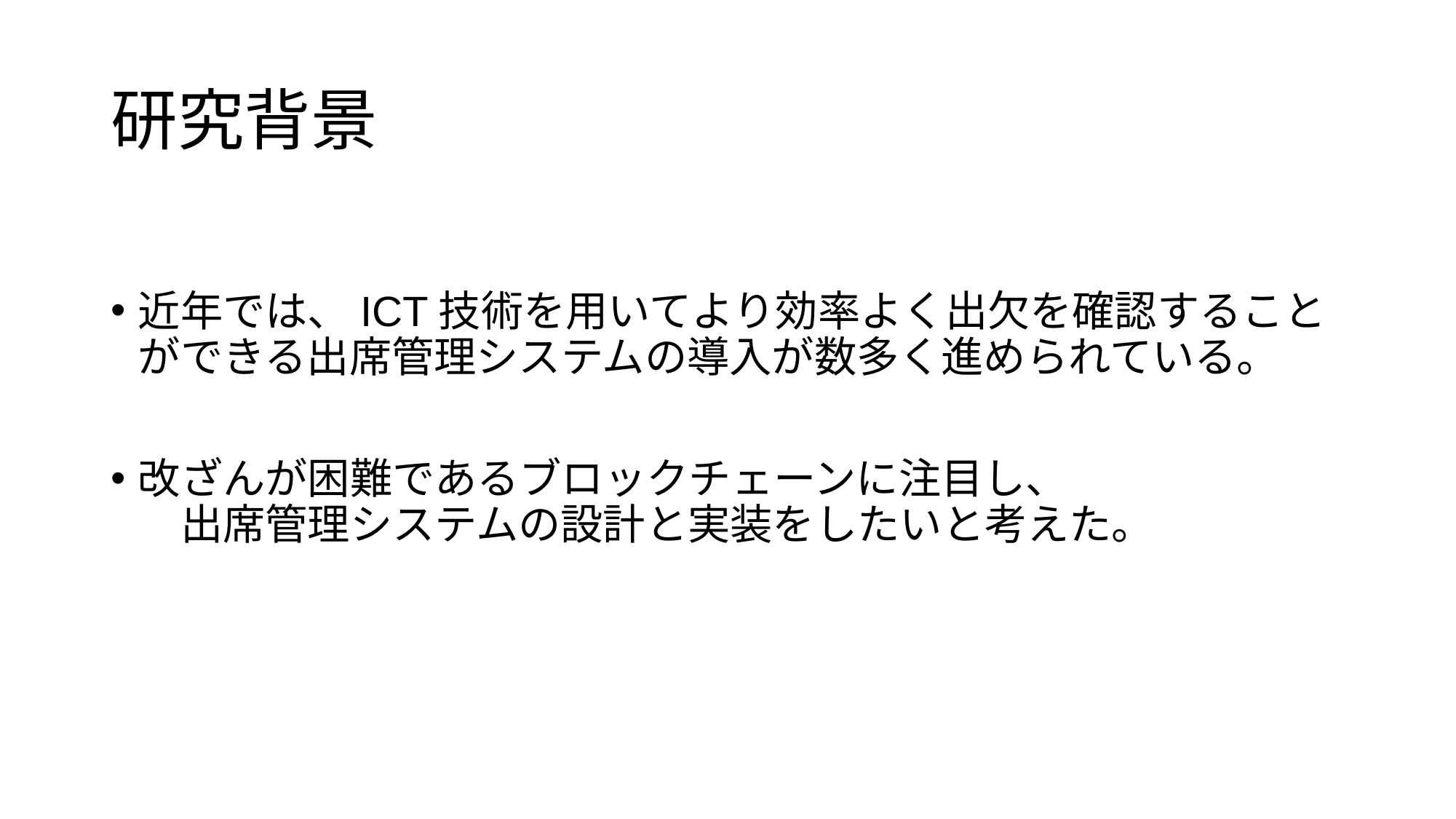

# 研究背景

近年では、ICT技術を用いてより効率よく出欠を確認することができる出席管理システムの導入が数多く進められている。

改ざんが困難であるブロックチェーンに注目し、　　　　　　　出席管理システムの設計と実装をしたいと考えた。